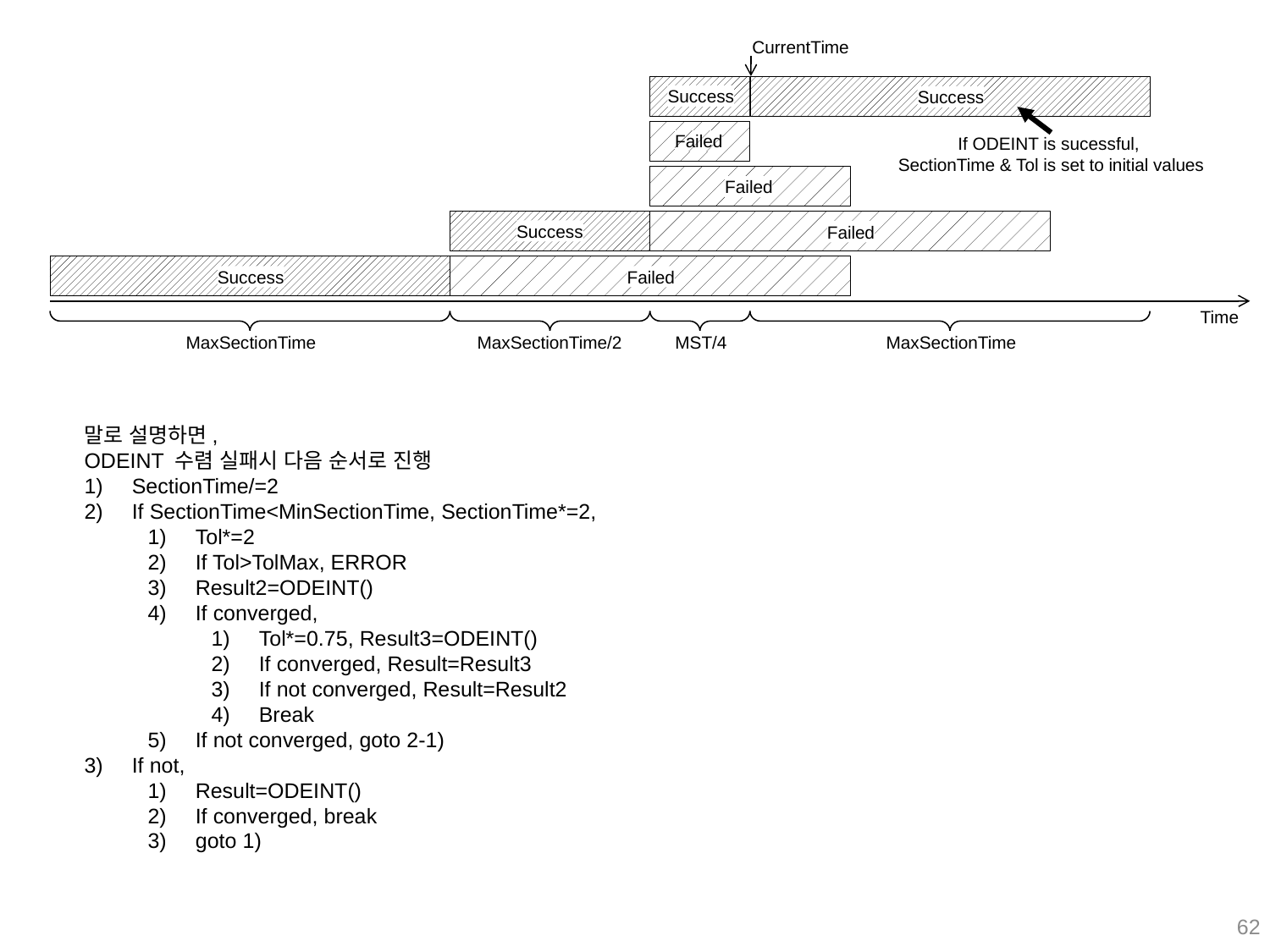

CurrentTime

Success

Success

Failed

Failed

Success

Failed

Success

Failed
Time

MaxSectionTime
MaxSectionTime

MaxSectionTime/2

MST/4
If ODEINT is sucessful,
SectionTime & Tol is set to initial values
말로 설명하면,
ODEINT 수렴 실패시 다음 순서로 진행
SectionTime/=2
If SectionTime<MinSectionTime, SectionTime*=2,
Tol*=2
If Tol>TolMax, ERROR
Result2=ODEINT()
If converged,
Tol*=0.75, Result3=ODEINT()
If converged, Result=Result3
If not converged, Result=Result2
Break
If not converged, goto 2-1)
If not,
Result=ODEINT()
If converged, break
goto 1)

62